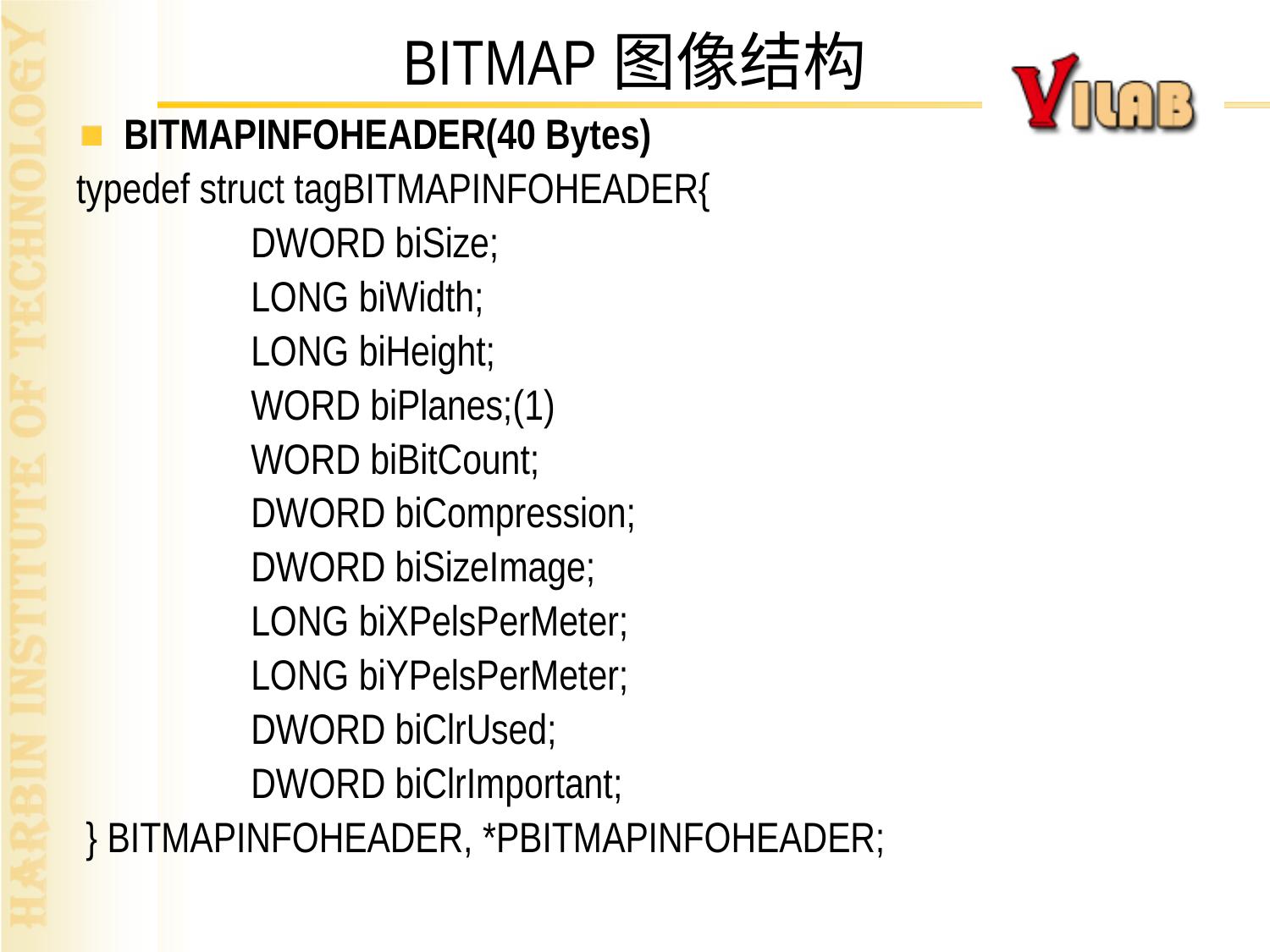

BITMAP图像结构
BITMAPINFOHEADER(40 Bytes)
typedef struct tagBITMAPINFOHEADER{
		DWORD biSize;
		LONG biWidth;
		LONG biHeight;
		WORD biPlanes;(1)
		WORD biBitCount;
		DWORD biCompression;
		DWORD biSizeImage;
		LONG biXPelsPerMeter;
		LONG biYPelsPerMeter;
		DWORD biClrUsed;
		DWORD biClrImportant;
 } BITMAPINFOHEADER, *PBITMAPINFOHEADER;